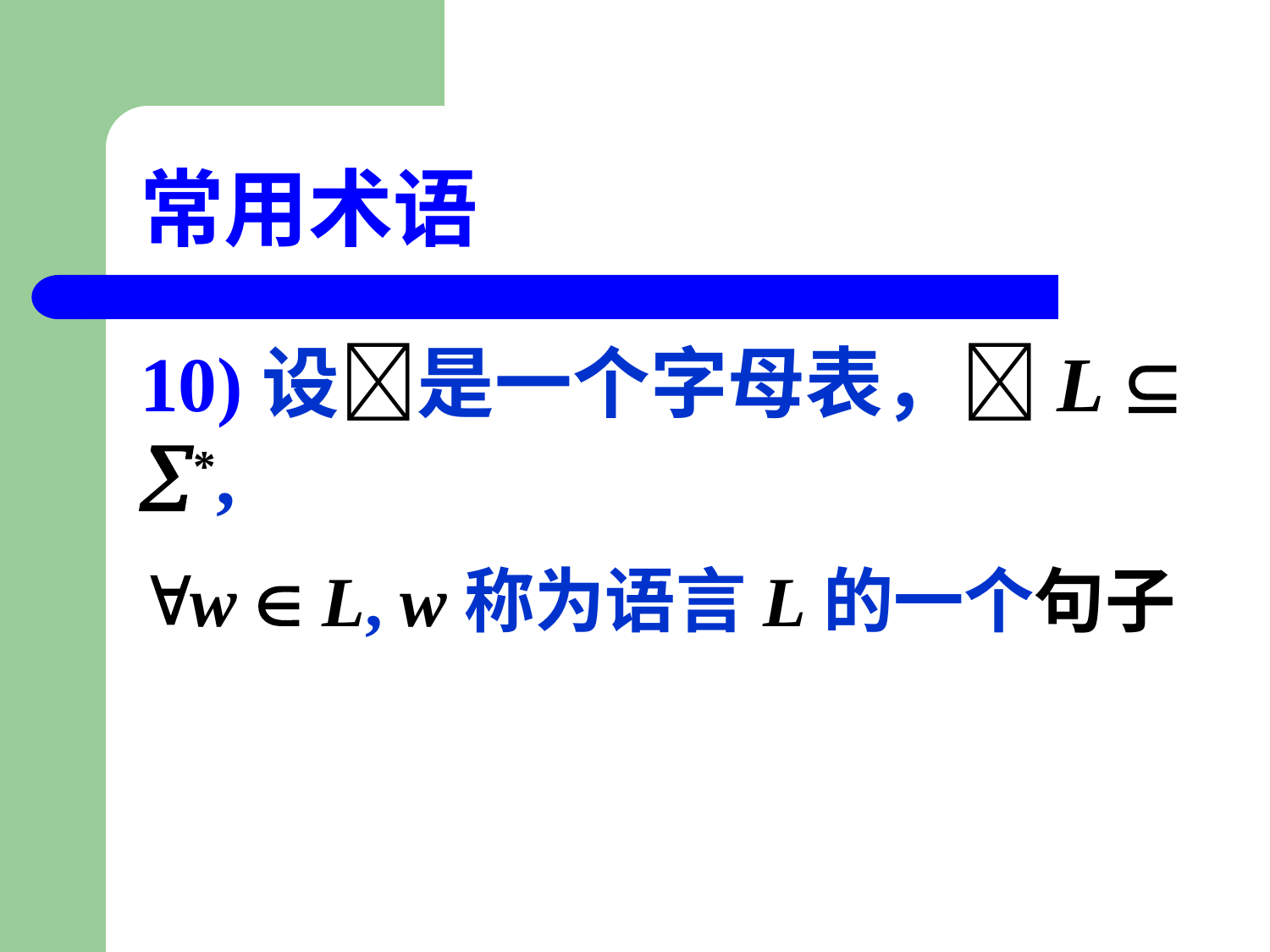

# 常用术语
10)设∑是一个字母表，∀L ⊆ ∑*,
∀w ∈ L, w称为语言L的一个句子